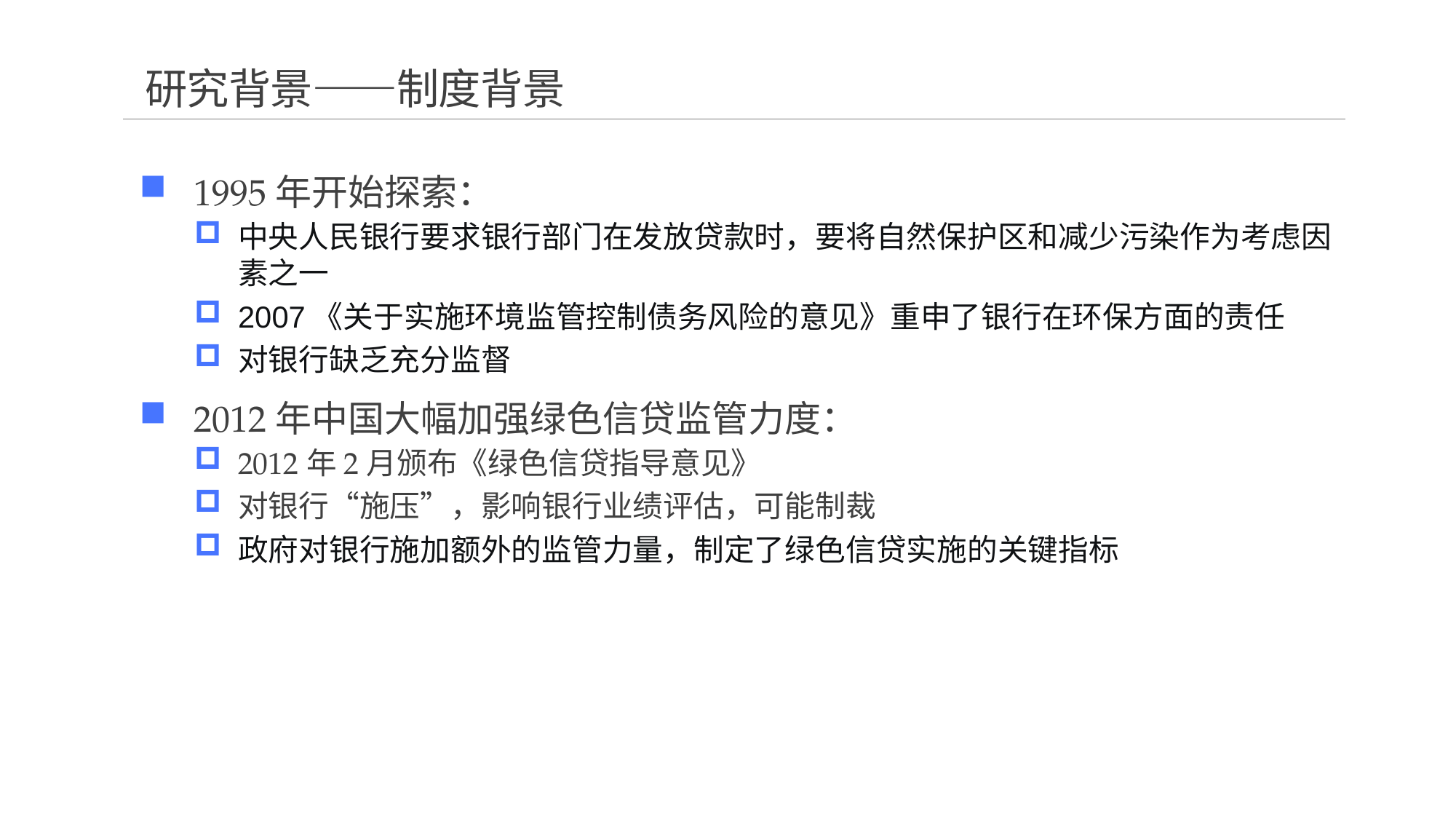

# 研究背景——制度背景
1995年开始探索：
中央人民银行要求银行部门在发放贷款时，要将自然保护区和减少污染作为考虑因素之一
2007《关于实施环境监管控制债务风险的意见》重申了银行在环保方面的责任
对银行缺乏充分监督
2012年中国大幅加强绿色信贷监管力度：
2012年2月颁布《绿色信贷指导意见》
对银行“施压”，影响银行业绩评估，可能制裁
政府对银行施加额外的监管力量，制定了绿色信贷实施的关键指标